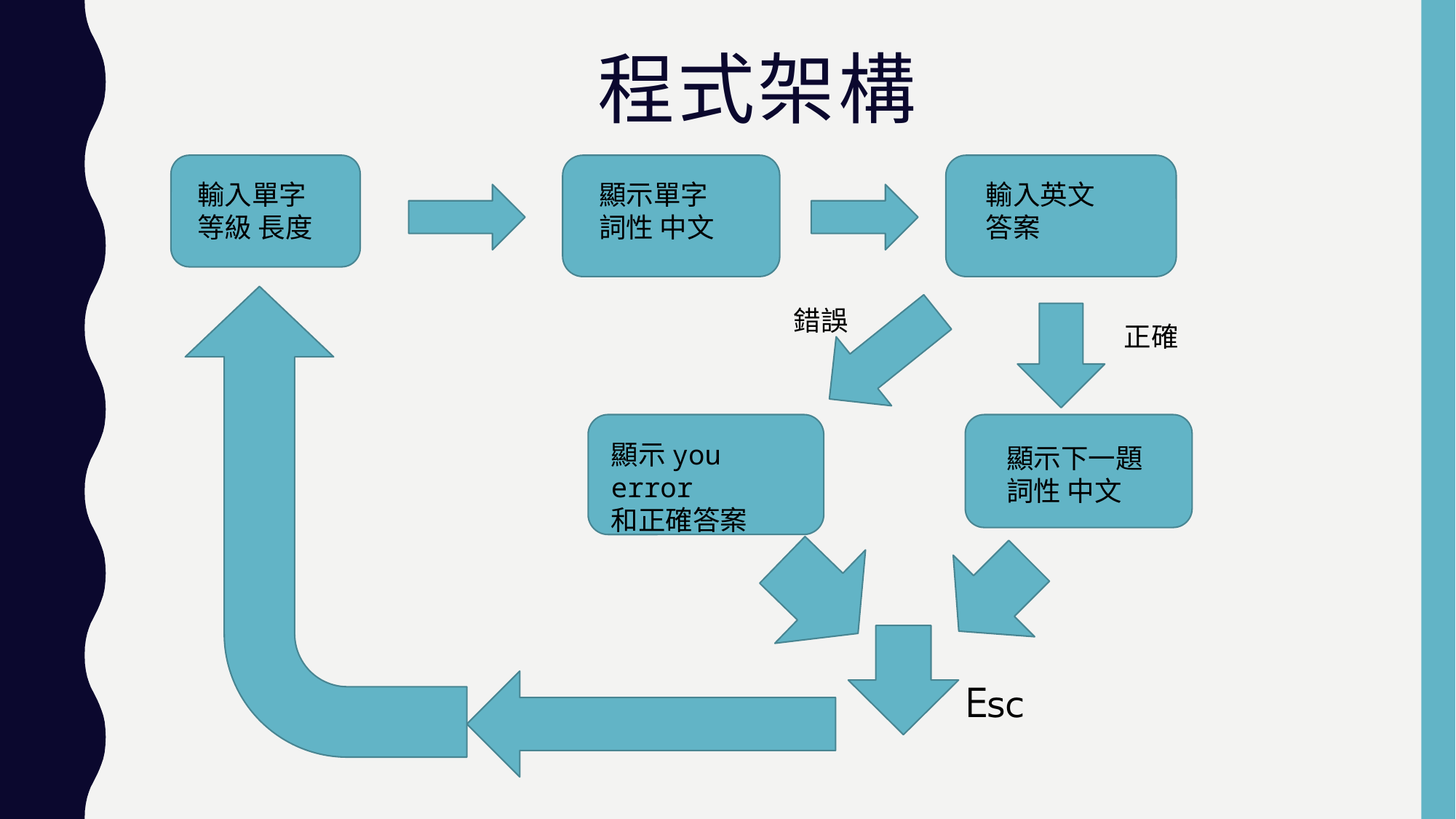

# 程式架構

輸入單字等級 長度
顯示單字
詞性 中文
輸入英文答案

錯誤

正確

顯示you error
和正確答案
顯示下一題
詞性 中文

Esc